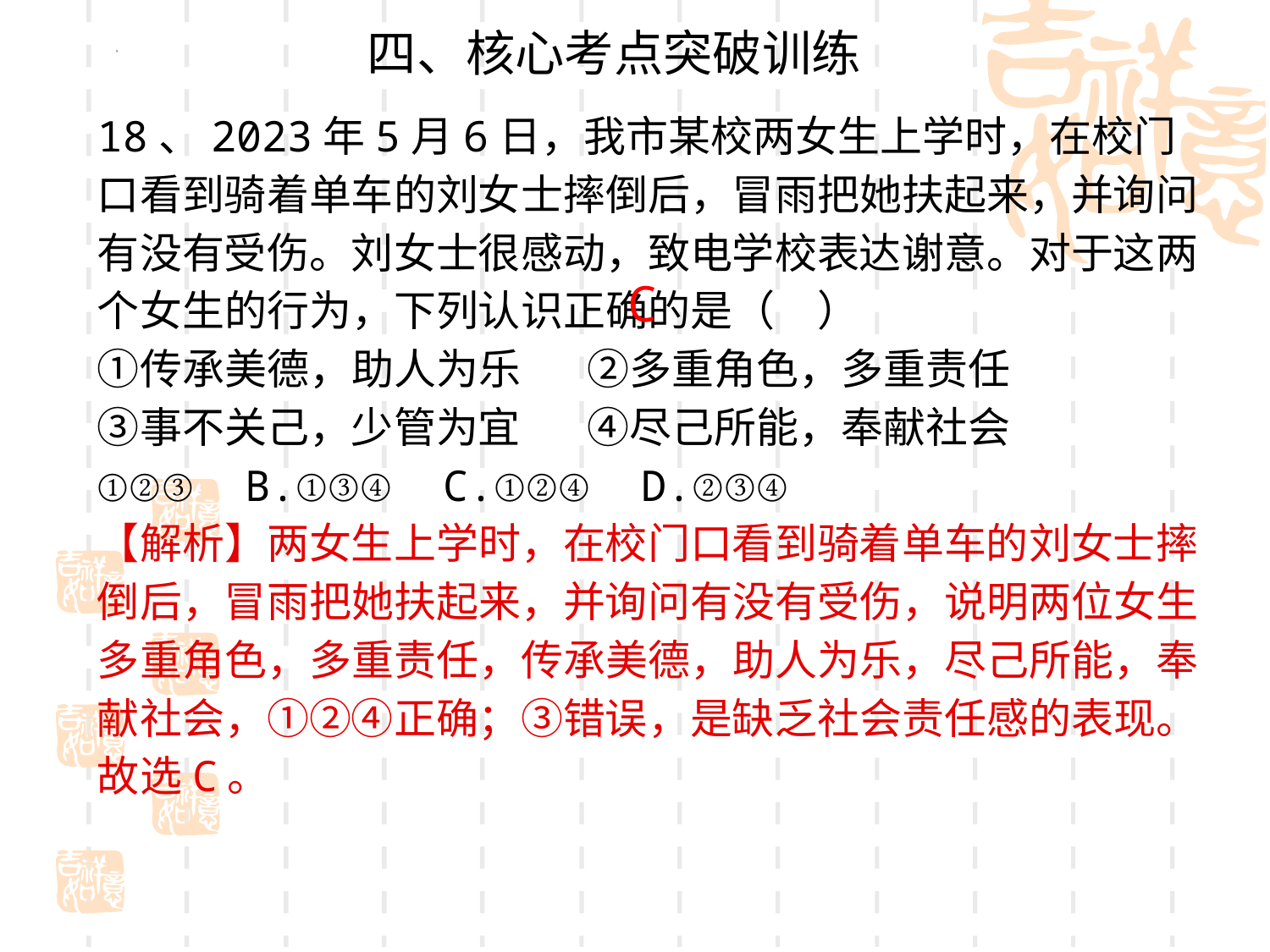

四、核心考点突破训练
18、2023年5月6日，我市某校两女生上学时，在校门口看到骑着单车的刘女士摔倒后，冒雨把她扶起来，并询问有没有受伤。刘女士很感动，致电学校表达谢意。对于这两个女生的行为，下列认识正确的是（　）
①传承美德，助人为乐       ②多重角色，多重责任 
③事不关己，少管为宜       ④尽己所能，奉献社会
①②③  B.①③④  C.①②④  D.②③④
【解析】两女生上学时，在校门口看到骑着单车的刘女士摔倒后，冒雨把她扶起来，并询问有没有受伤，说明两位女生多重角色，多重责任，传承美德，助人为乐，尽己所能，奉献社会，①②④正确；③错误，是缺乏社会责任感的表现。故选C。
C